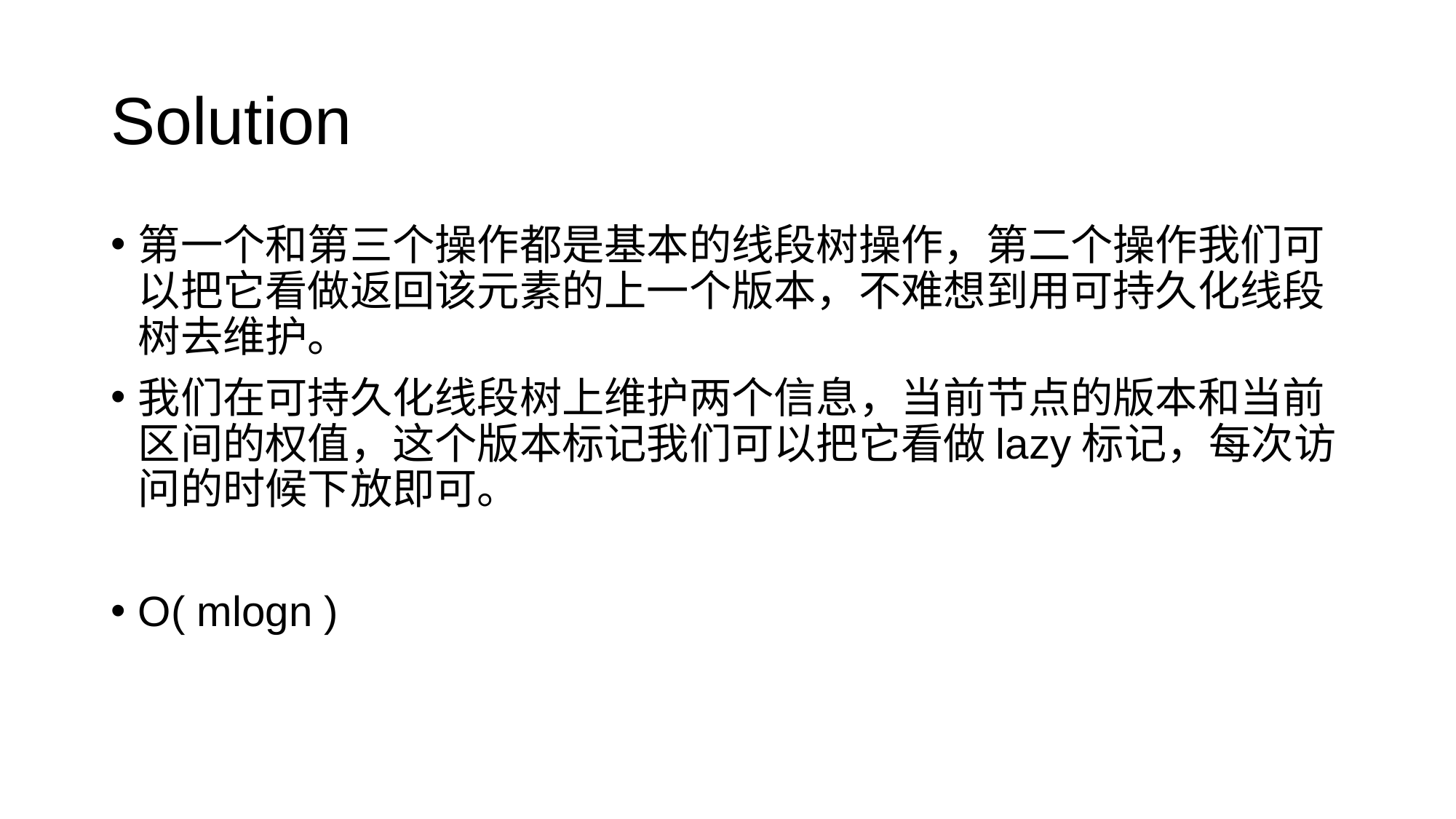

# Solution
第一个和第三个操作都是基本的线段树操作，第二个操作我们可以把它看做返回该元素的上一个版本，不难想到用可持久化线段树去维护。
我们在可持久化线段树上维护两个信息，当前节点的版本和当前区间的权值，这个版本标记我们可以把它看做lazy标记，每次访问的时候下放即可。

O( mlogn )